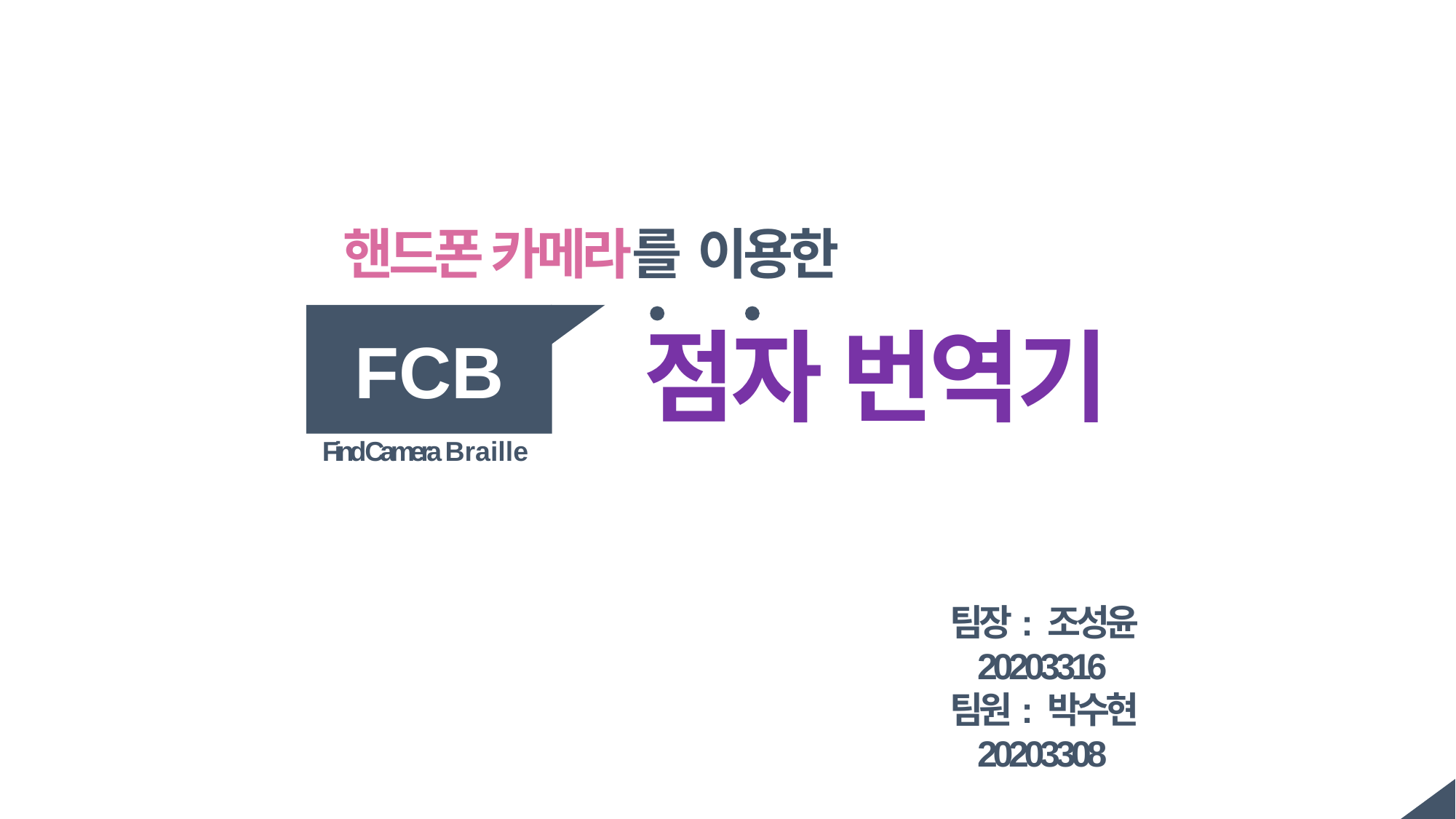

핸드폰 카메라를 이용한

FCB

점자 번역기
Find Camera Braille
팀장: 조성윤 20203316
팀원: 박수현 20203308